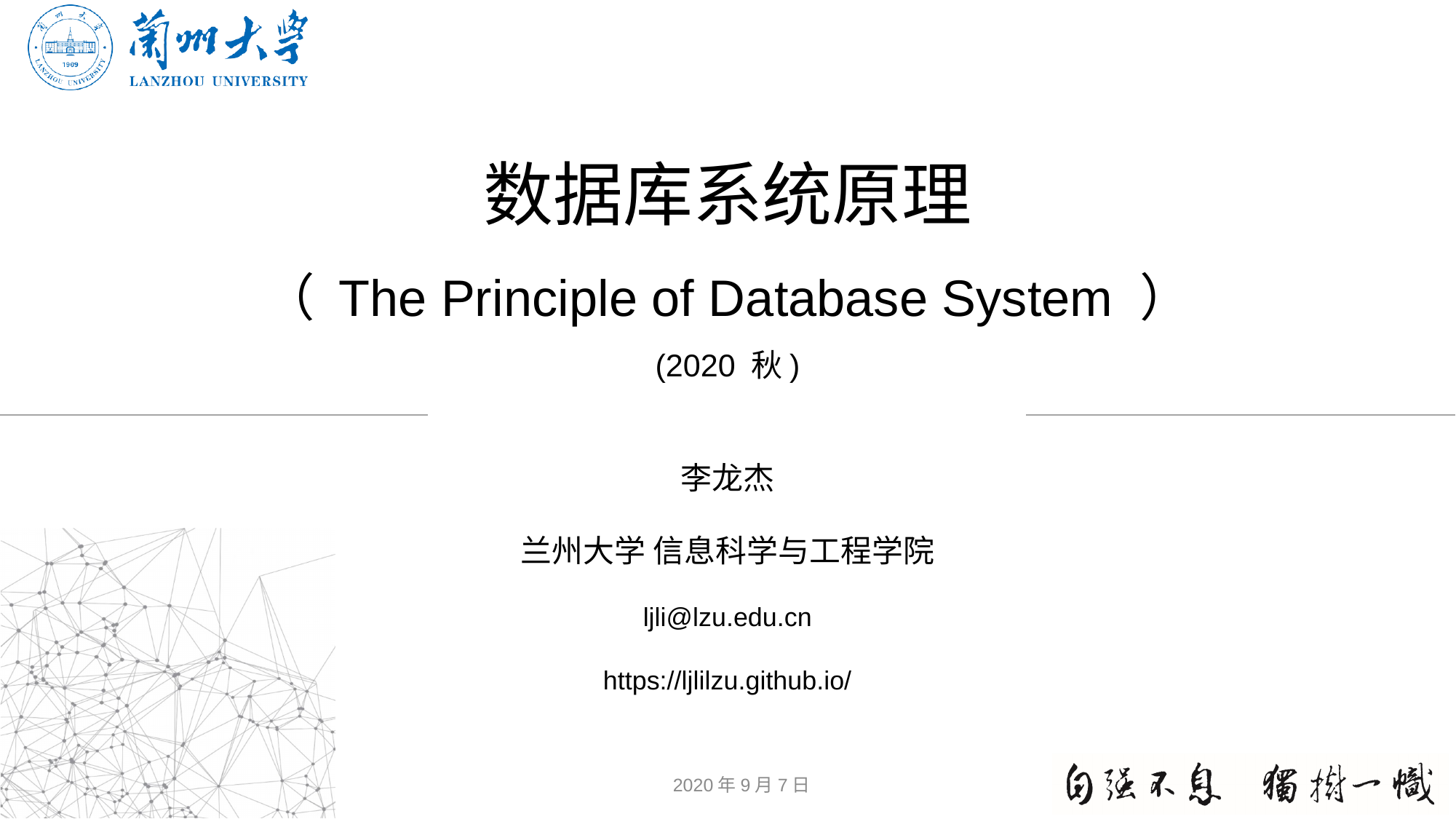

# 数据库系统原理 （ The Principle of Database System ） (2020 秋)
李龙杰
兰州大学 信息科学与工程学院
ljli@lzu.edu.cn
https://ljlilzu.github.io/

2020年9月7日